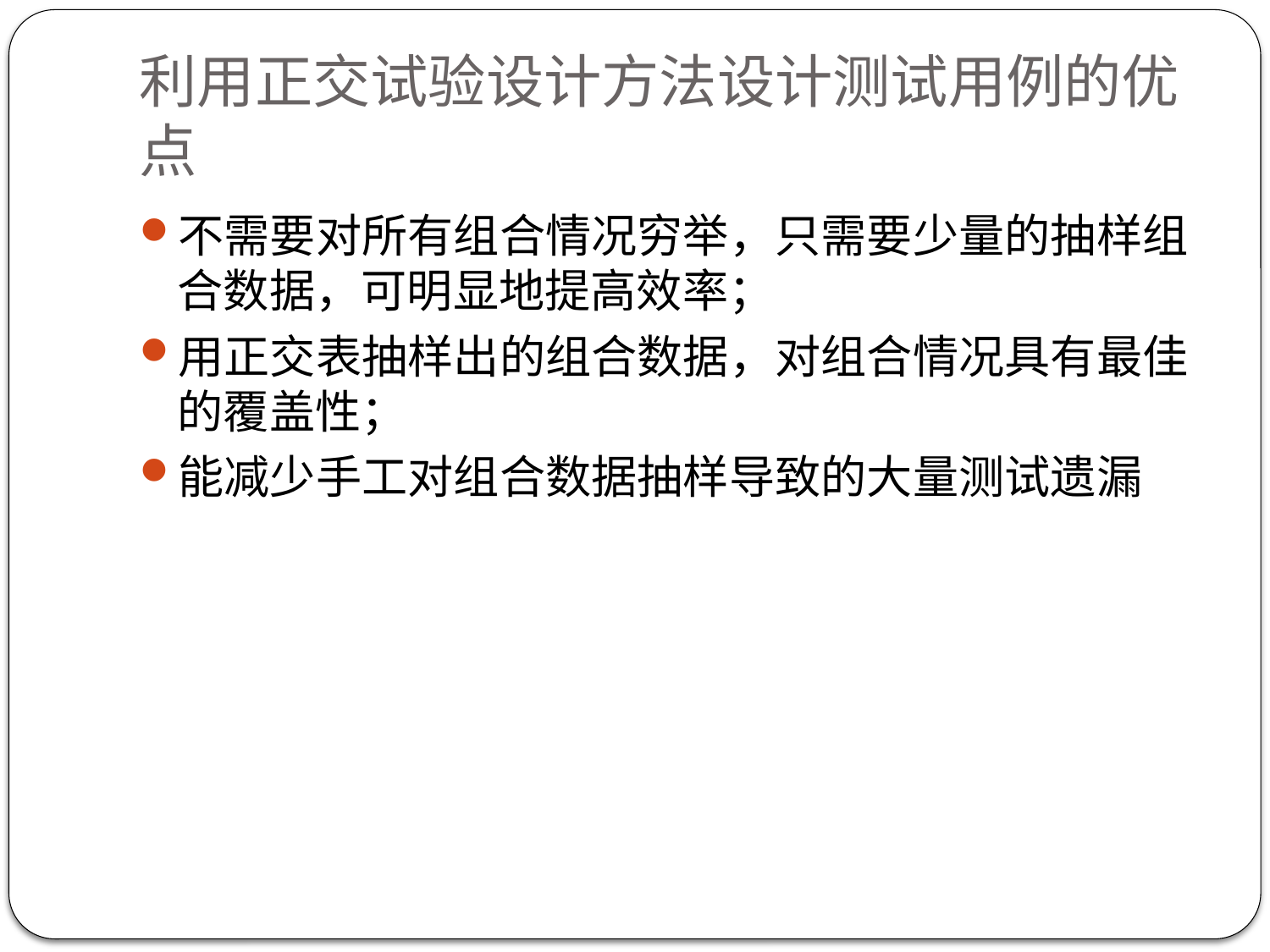

# 利用正交试验设计方法设计测试用例的优点
不需要对所有组合情况穷举，只需要少量的抽样组合数据，可明显地提高效率；
用正交表抽样出的组合数据，对组合情况具有最佳的覆盖性；
能减少手工对组合数据抽样导致的大量测试遗漏